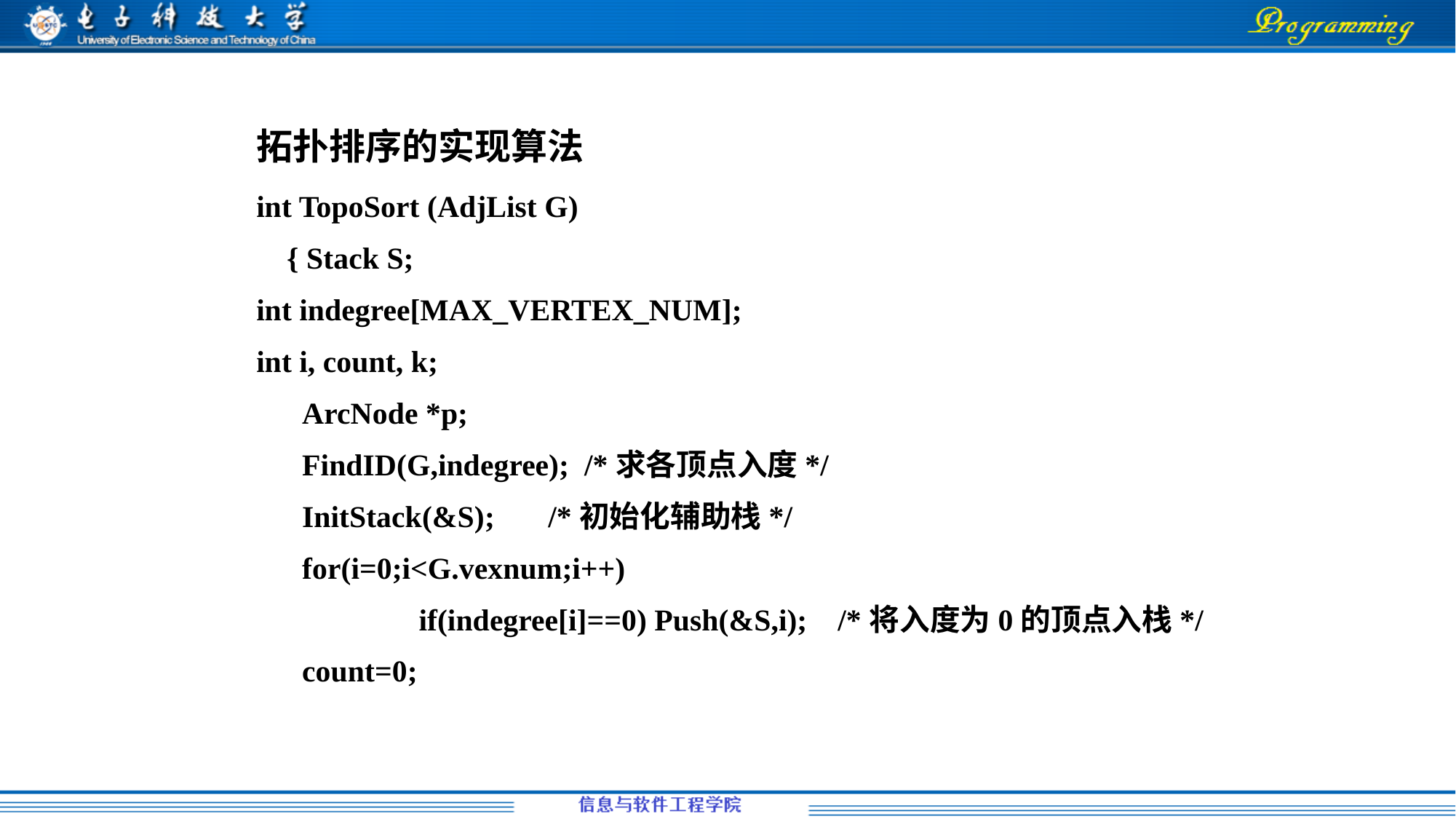

拓扑排序的实现算法
int TopoSort (AdjList G)
    { Stack S;
int indegree[MAX_VERTEX_NUM];
int i, count, k;
      ArcNode *p;
      FindID(G,indegree);  /*求各顶点入度*/
      InitStack(&S);       /*初始化辅助栈*/
      for(i=0;i<G.vexnum;i++)
	       if(indegree[i]==0) Push(&S,i);    /*将入度为0的顶点入栈*/
      count=0;